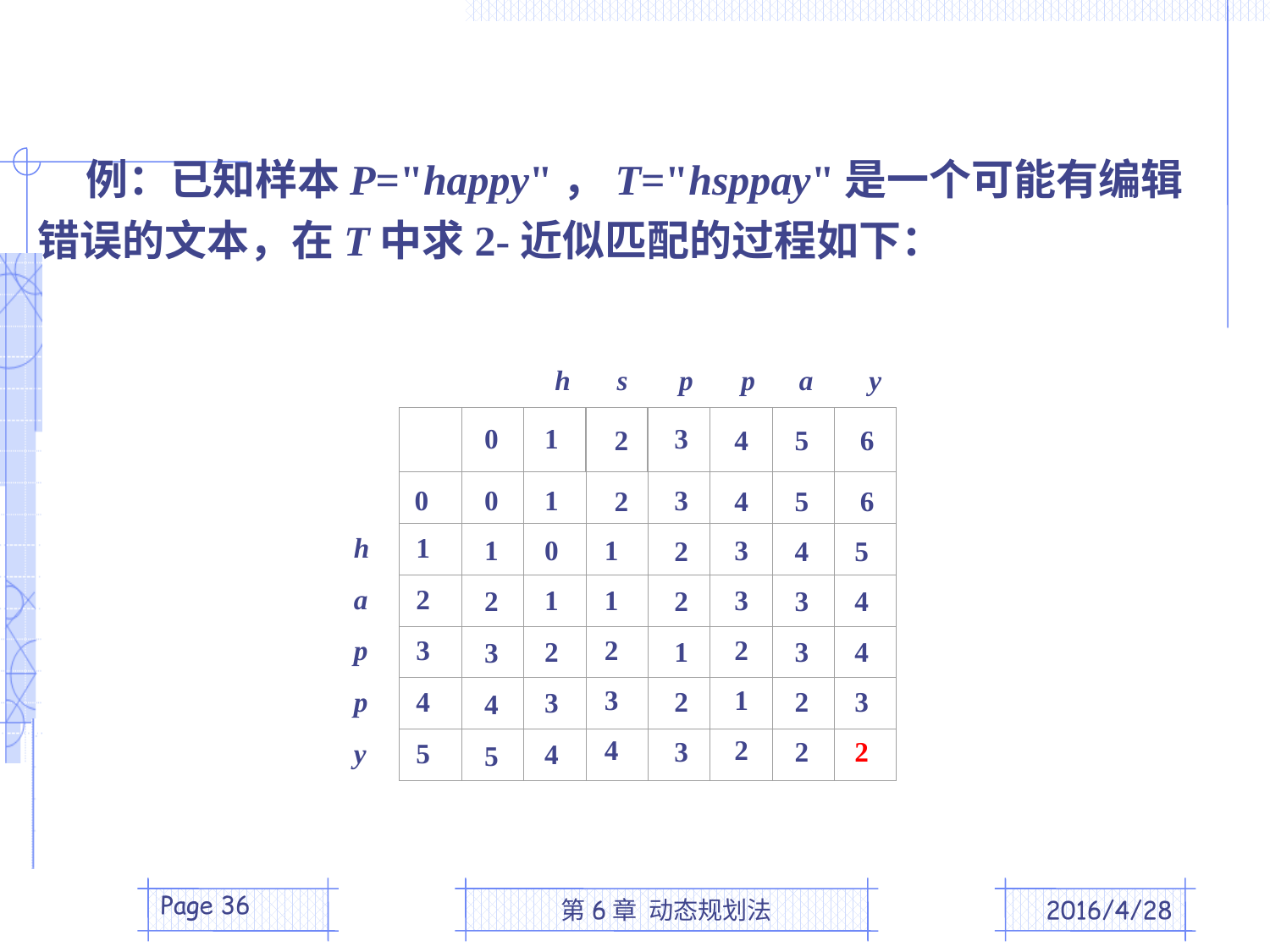

例：已知样本P="happy"，T="hsppay"是一个可能有编辑错误的文本，在T中求2-近似匹配的过程如下：

h

s

p

p

a

y

h

1

a

2

p

3

p

4

y

5

0

1

3

2

4

5

6

0

0

1

3

2

4

5

6

1

0

1

3

2

4

5

1

1

3

2

2

3

4

2

2

2

1

3

4

3

3

1

2

2

3

3

4

4

2

3

2

2

4

5

Page 36
第6章  动态规划法
2016/4/28